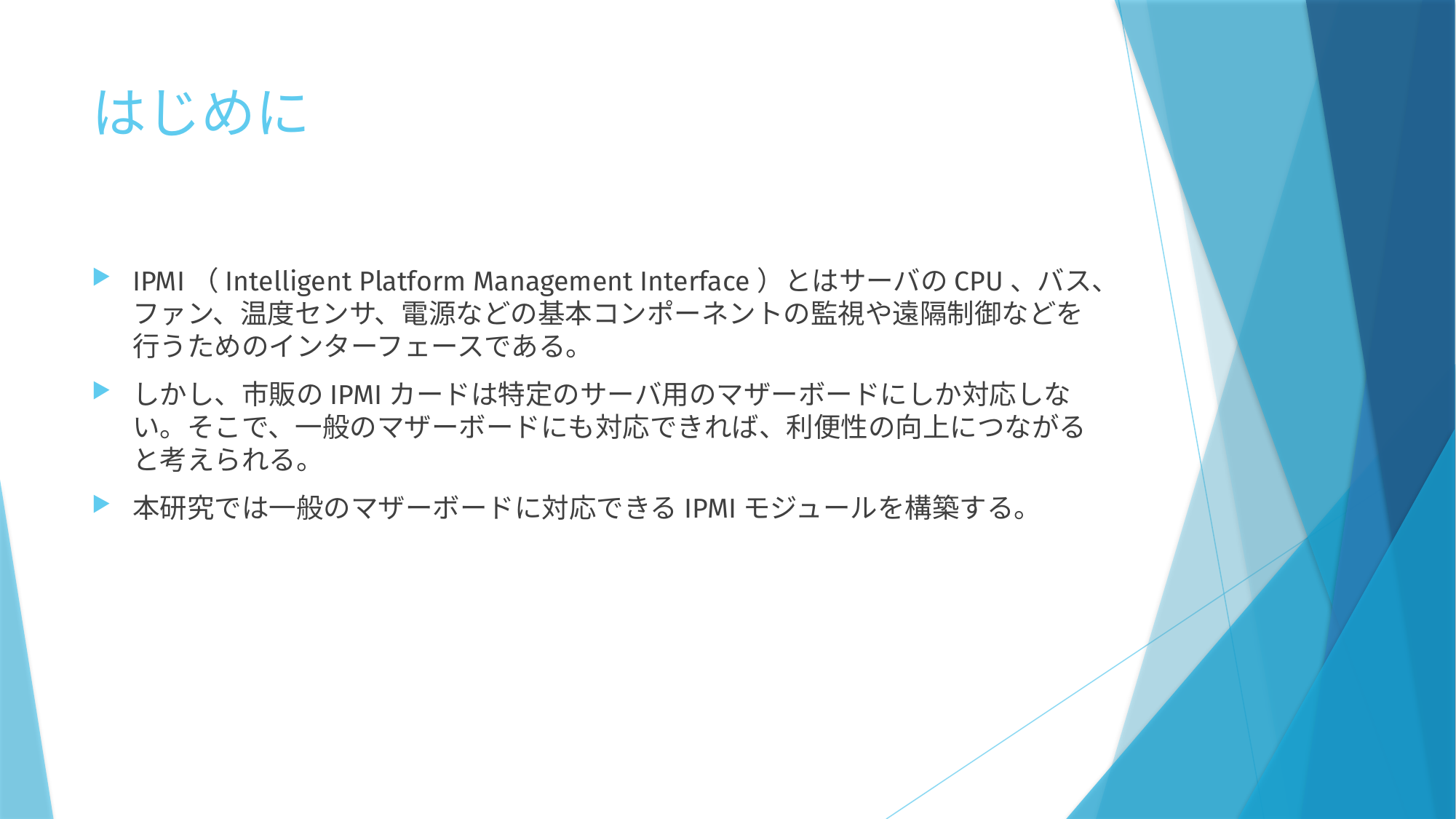

# はじめに
IPMI（Intelligent Platform Management Interface）とはサーバのCPU、バス、ファン、温度センサ、電源などの基本コンポーネントの監視や遠隔制御などを行うためのインターフェースである。
しかし、市販のIPMIカードは特定のサーバ用のマザーボードにしか対応しない。そこで、一般のマザーボードにも対応できれば、利便性の向上につながると考えられる。
本研究では一般のマザーボードに対応できるIPMIモジュールを構築する。